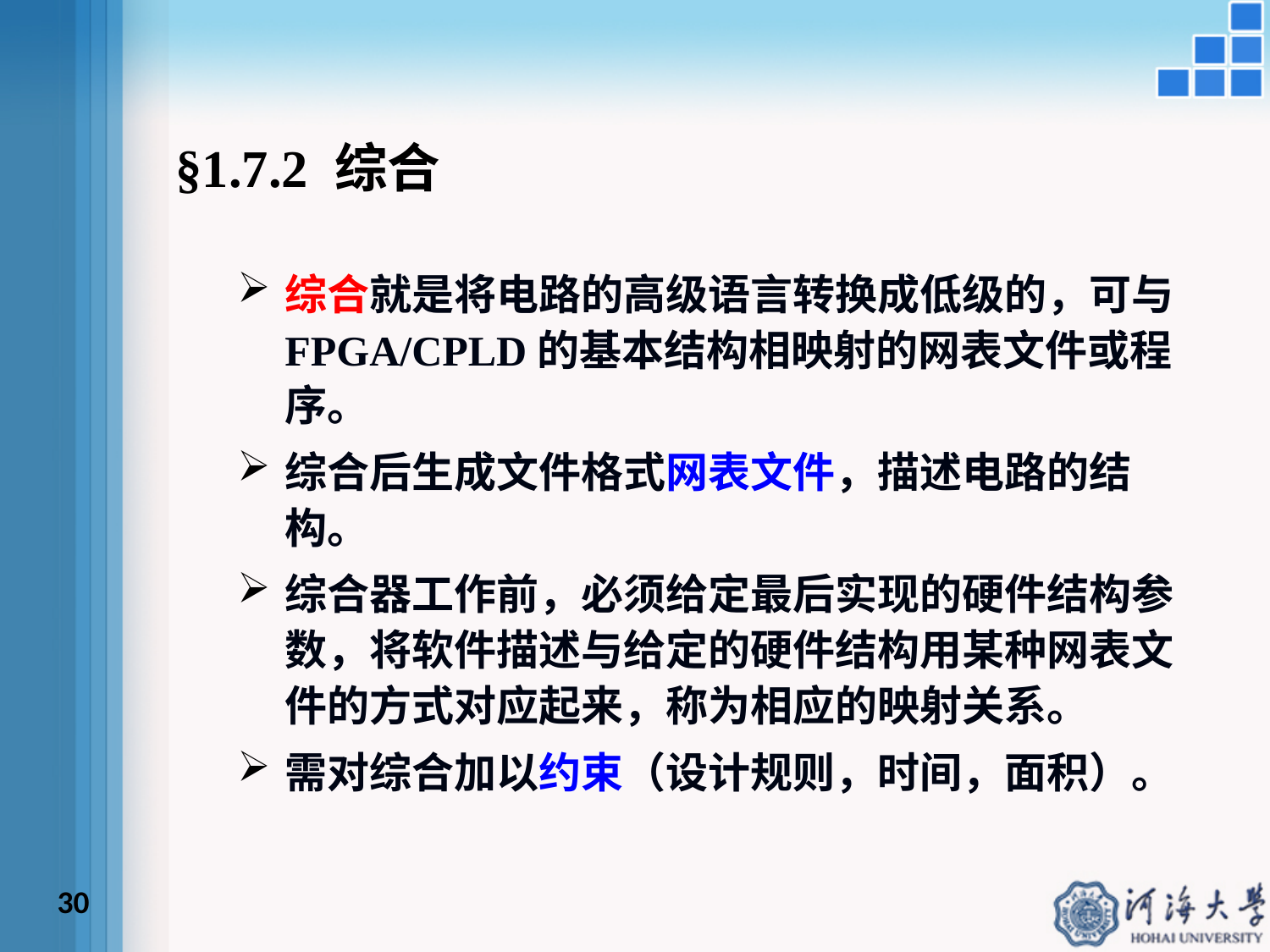

§1.7.2 综合

综合就是将电路的高级语言转换成低级的，可与FPGA/CPLD的基本结构相映射的网表文件或程序。
综合后生成文件格式网表文件，描述电路的结构。
综合器工作前，必须给定最后实现的硬件结构参数，将软件描述与给定的硬件结构用某种网表文件的方式对应起来，称为相应的映射关系。
需对综合加以约束（设计规则，时间，面积）。
30